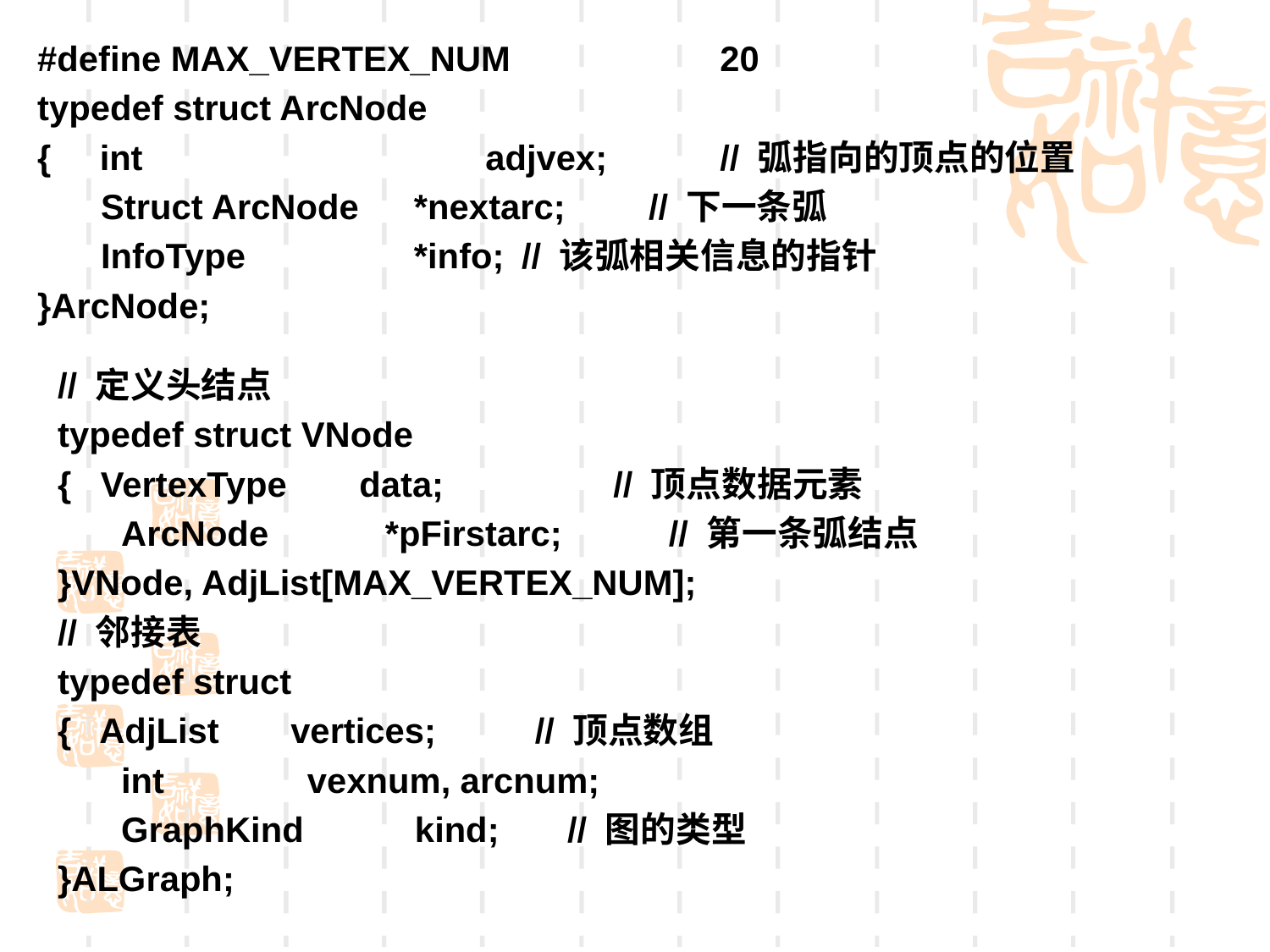

#define MAX_VERTEX_NUM		20
typedef struct ArcNode
{     int			  adjvex;	// 弧指向的顶点的位置
Struct ArcNode	  *nextarc;	// 下一条弧
InfoType		  *info;	// 该弧相关信息的指针
}ArcNode;
// 定义头结点
typedef struct VNode
{   VertexType	data;		// 顶点数据元素
ArcNode	          *pFirstarc;	// 第一条弧结点
}VNode, AdjList[MAX_VERTEX_NUM];
// 邻接表
typedef struct
{   AdjList 	      vertices;	     // 顶点数组
int	  vexnum, arcnum;
GraphKind	kind;       // 图的类型
}ALGraph;